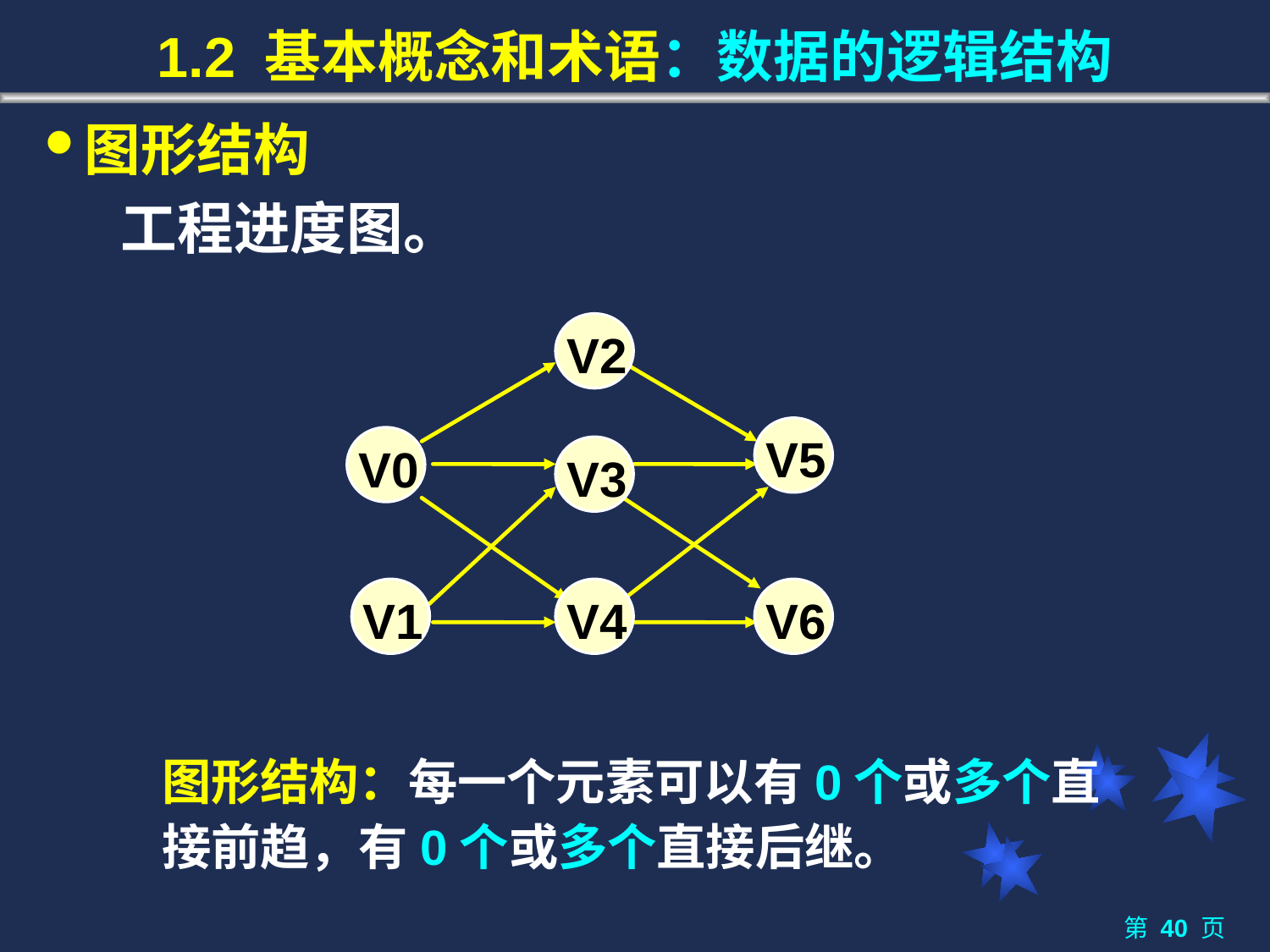

# 1.2 基本概念和术语：数据的逻辑结构
图形结构
	  工程进度图。

 V2

 V5

 V0

 V3

 V1

 V4

 V6
图形结构：每一个元素可以有0个或多个直接前趋，有0个或多个直接后继。
第 40 页